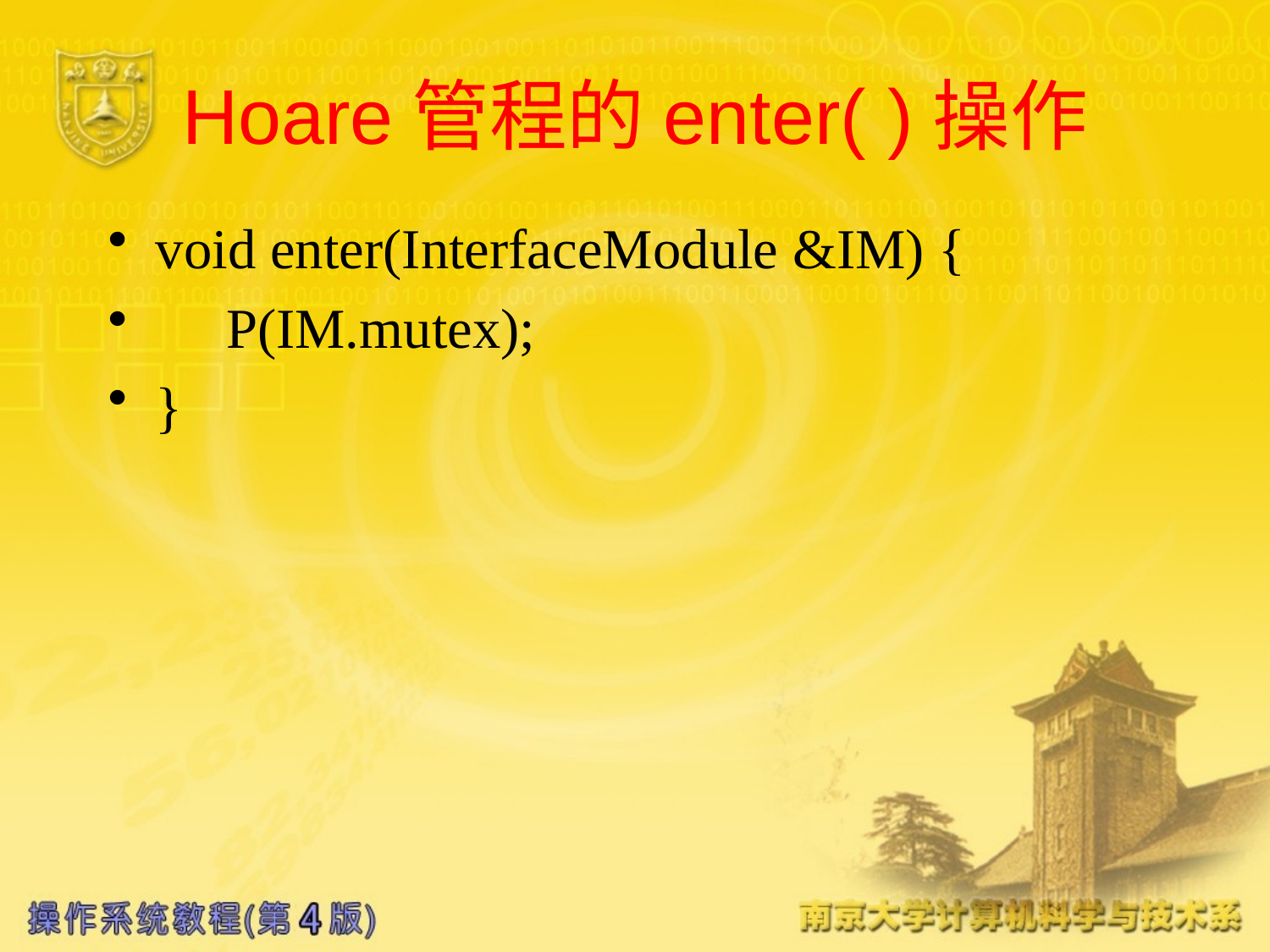

# Hoare管程的enter( )操作
void enter(InterfaceModule &IM) {
     P(IM.mutex);
}